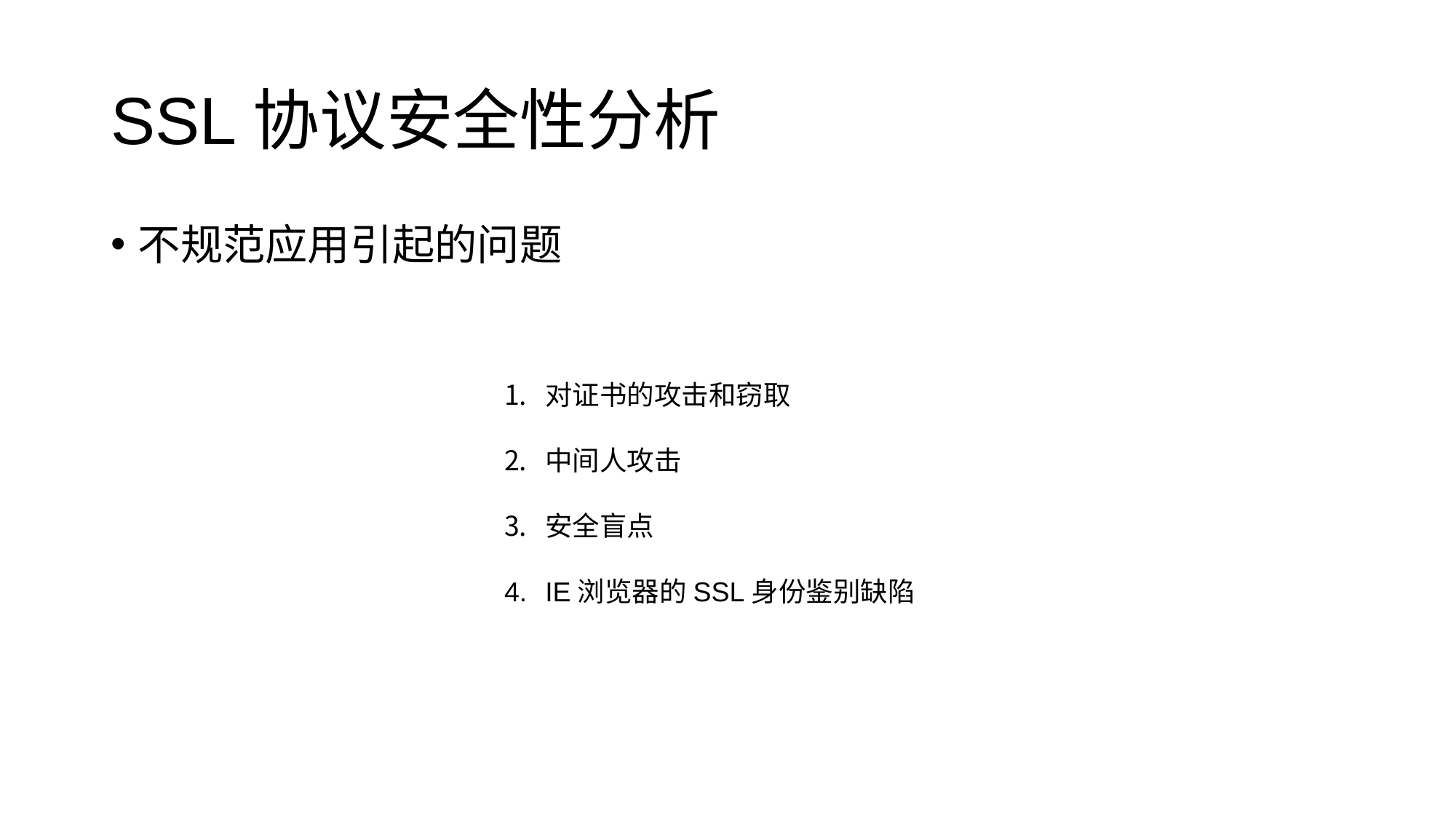

# SSL协议安全性分析
不规范应用引起的问题
对证书的攻击和窃取
中间人攻击
安全盲点
IE浏览器的SSL身份鉴别缺陷